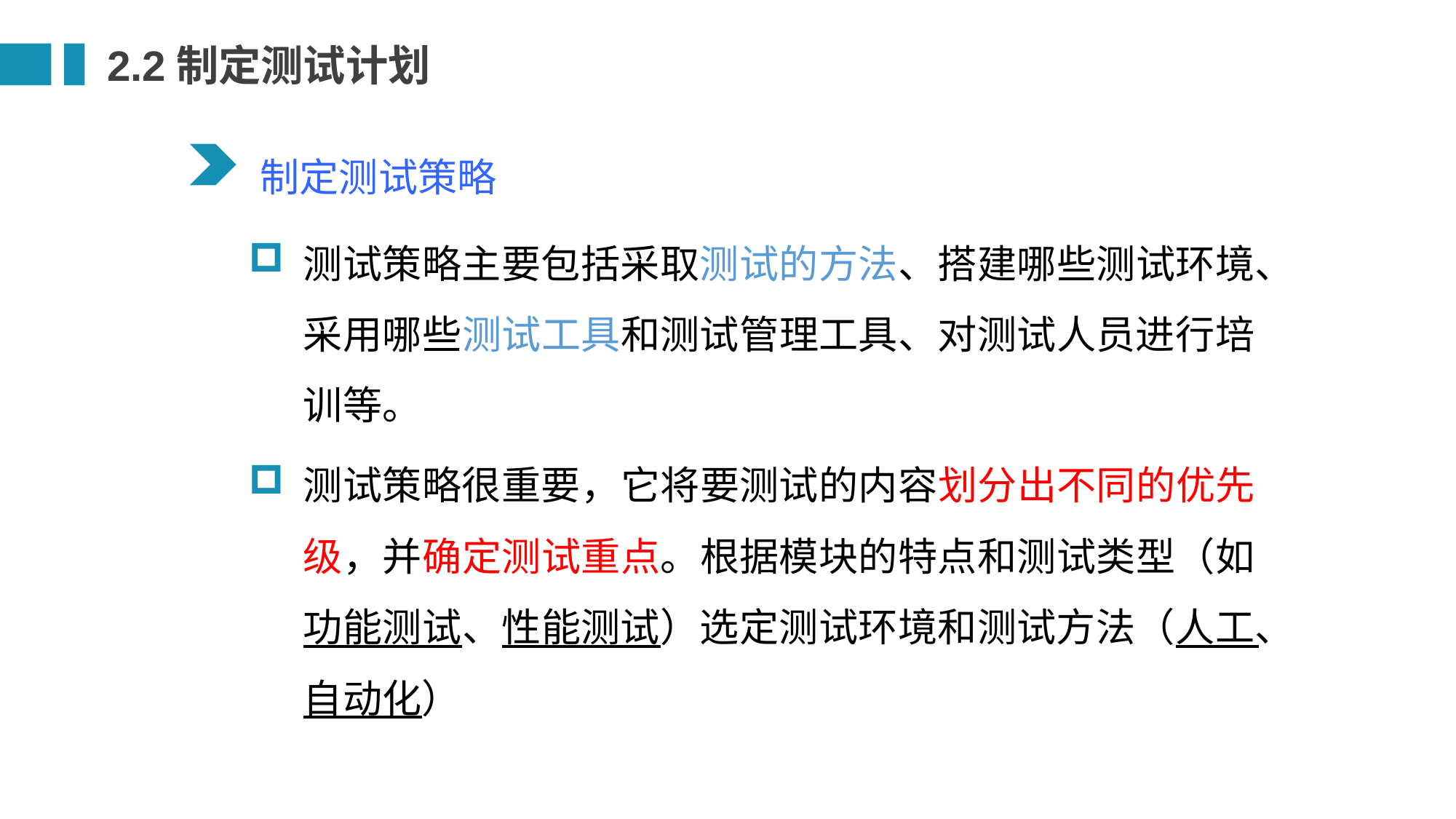

2.2制定测试计划

制定测试策略

测试策略主要包括采取测试的方法、搭建哪些测试环境、采用哪些测试工具和测试管理工具、对测试人员进行培训等。
测试策略很重要，它将要测试的内容划分出不同的优先级，并确定测试重点。根据模块的特点和测试类型（如功能测试、性能测试）选定测试环境和测试方法（人工、自动化）
44